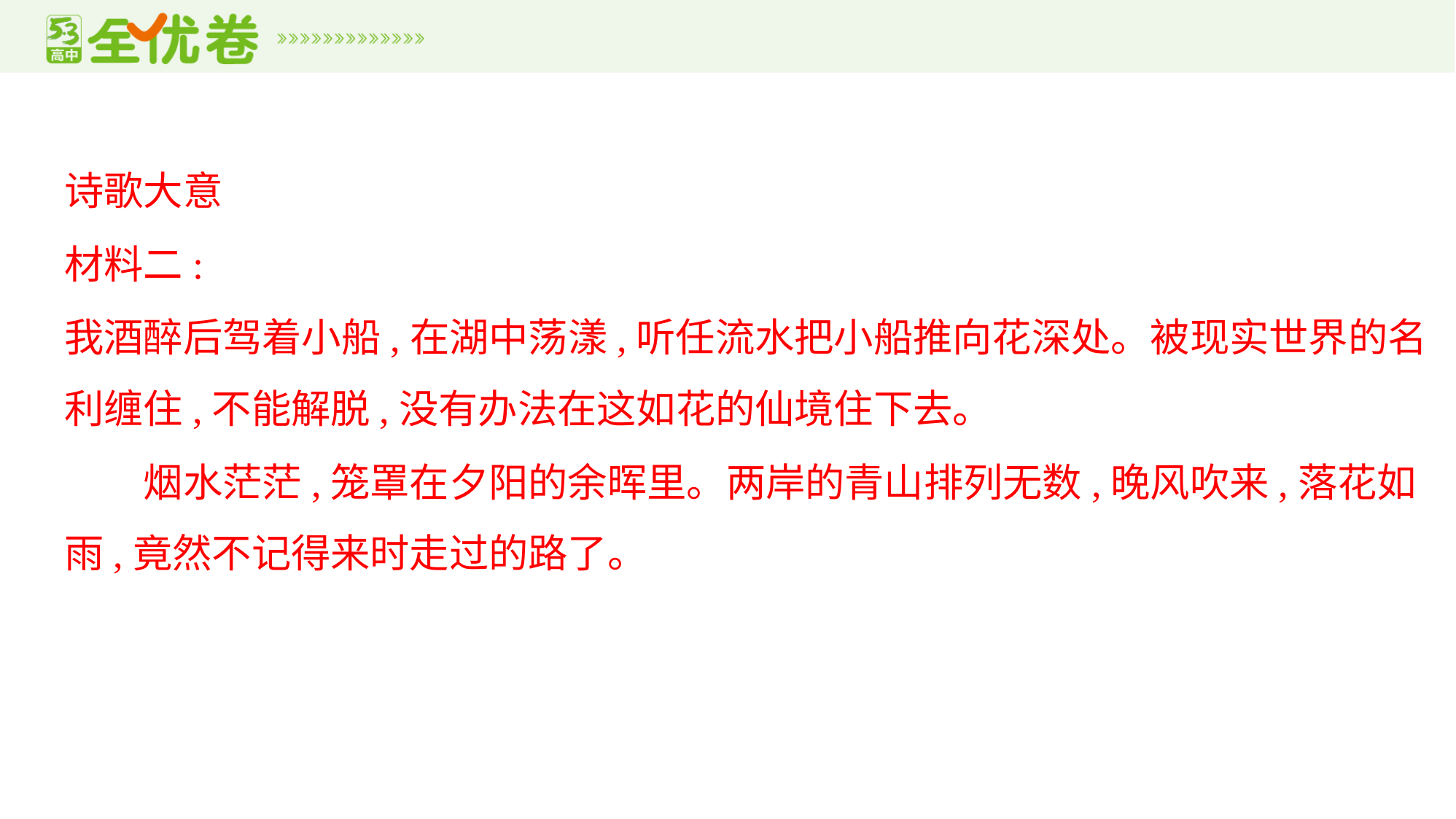

诗歌大意
材料二:
我酒醉后驾着小船,在湖中荡漾,听任流水把小船推向花深处。被现实世界的名
利缠住,不能解脱,没有办法在这如花的仙境住下去。
　　烟水茫茫,笼罩在夕阳的余晖里。两岸的青山排列无数,晚风吹来,落花如
雨,竟然不记得来时走过的路了。